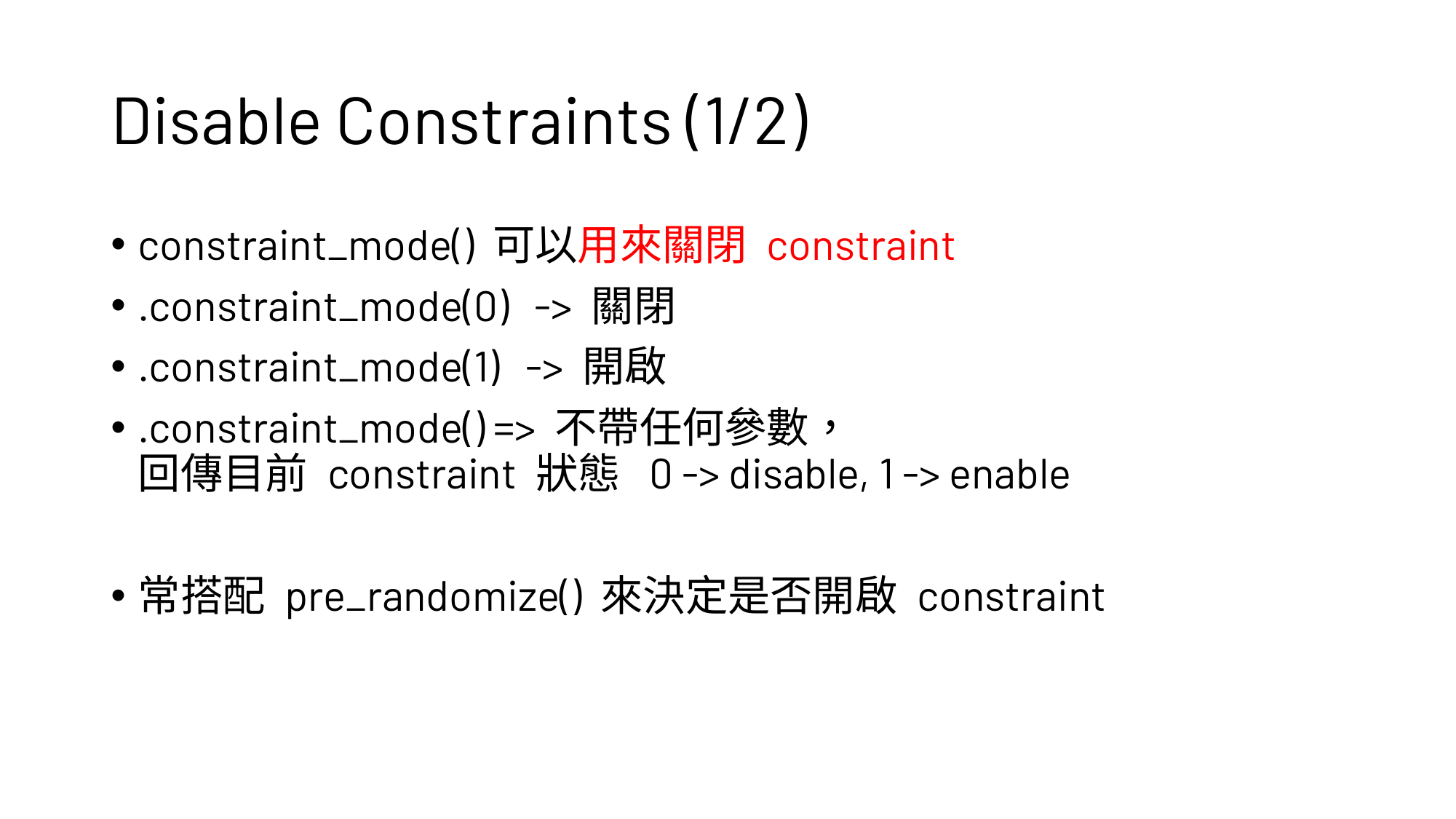

# Disable Constraints (1/2)
constraint_mode() 可以用來關閉 constraint
.constraint_mode(0)   -> 關閉
.constraint_mode(1)   -> 開啟
.constraint_mode() => 不帶任何參數，
回傳目前 constraint 狀態  0 -> disable, 1 -> enable

常搭配 pre_randomize() 來決定是否開啟 constraint